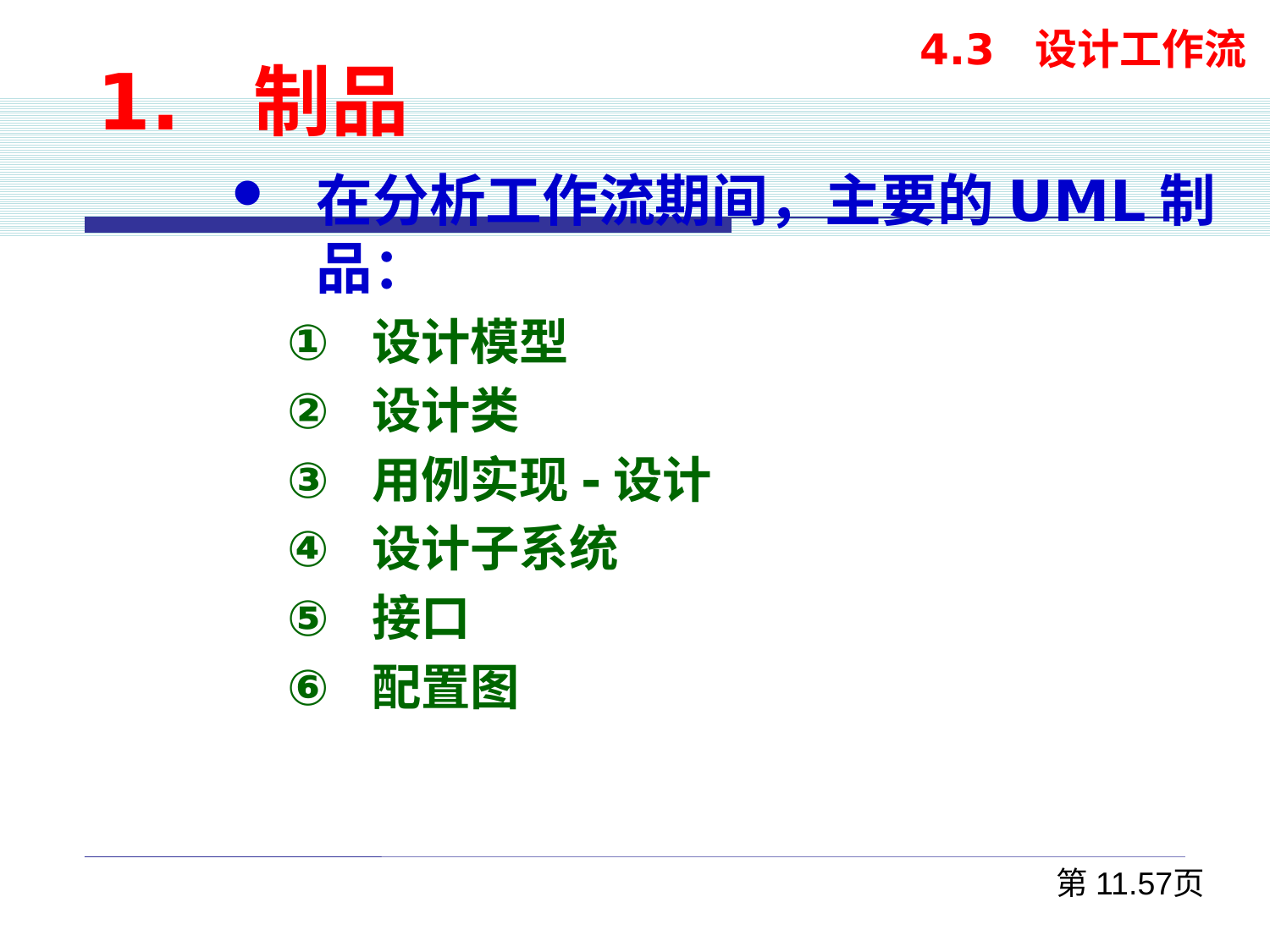

1.  制品
在分析工作流期间，主要的UML制品：
设计模型
设计类
用例实现-设计
设计子系统
接口
配置图
 4.3  设计工作流
第11.57页